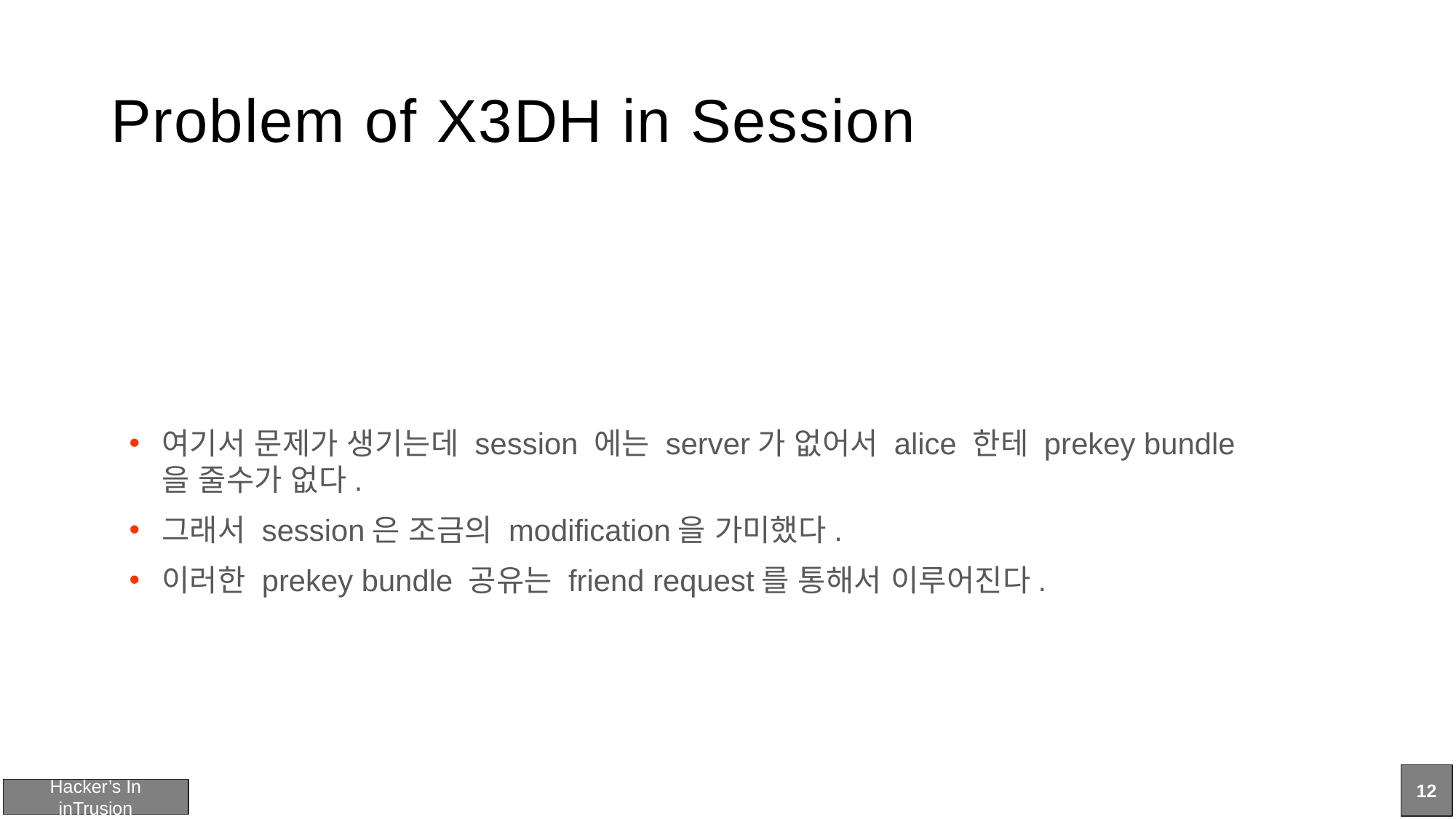

# Problem of X3DH in Session

여기서 문제가 생기는데 session 에는 server가 없어서 alice 한테 prekey bundle을 줄수가 없다.
그래서 session은 조금의 modification을 가미했다.
이러한 prekey bundle 공유는 friend request를 통해서 이루어진다.
12
Hacker’s In inTrusion